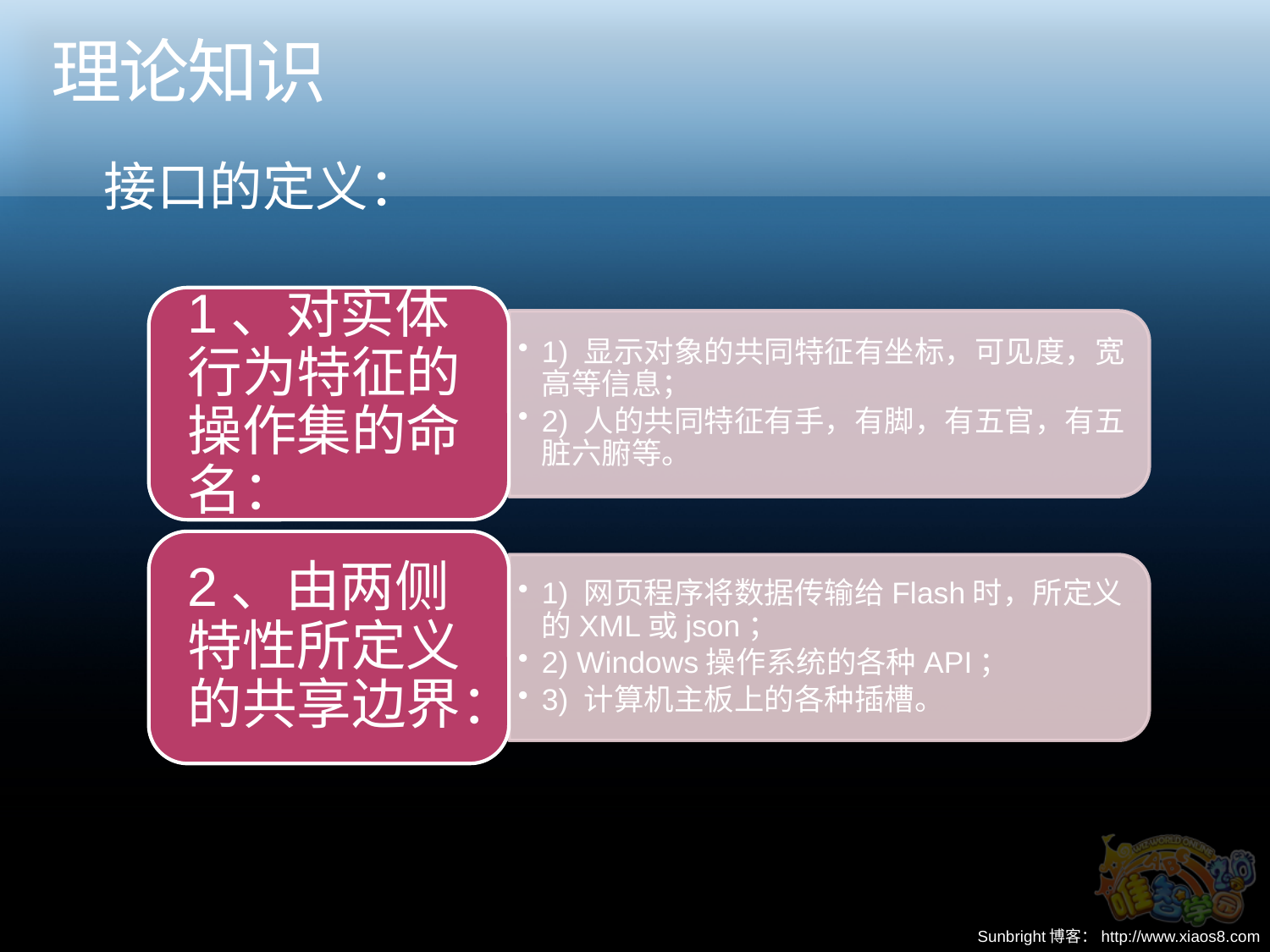

# 理论知识
接口的定义：
1) 显示对象的共同特征有坐标，可见度，宽高等信息；
2) 人的共同特征有手，有脚，有五官，有五脏六腑等。
1、对实体行为特征的操作集的命名：
1) 网页程序将数据传输给Flash时，所定义的XML或json；
2) Windows操作系统的各种API；
3) 计算机主板上的各种插槽。
2、由两侧特性所定义的共享边界：